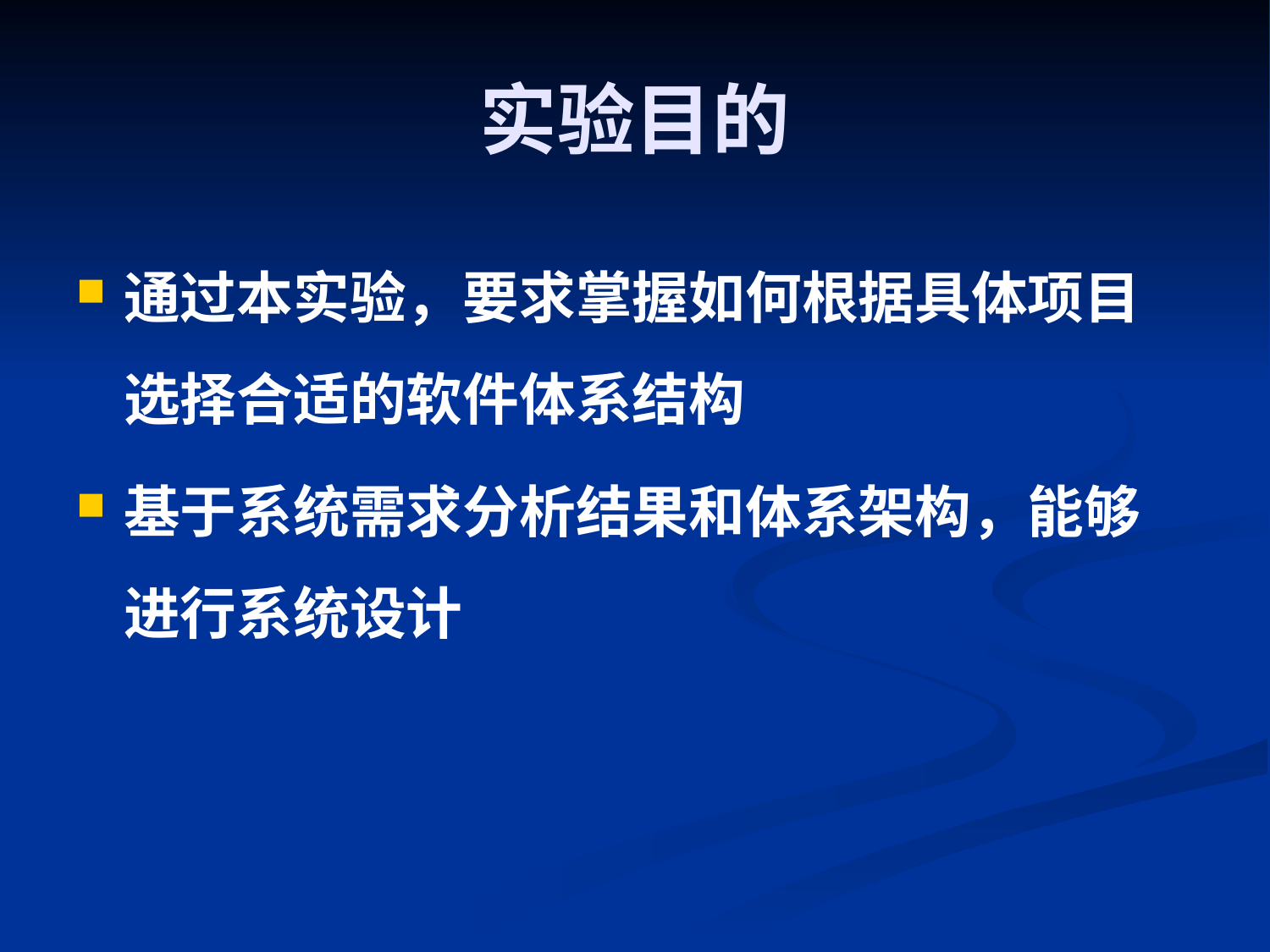

# 实验目的
通过本实验，要求掌握如何根据具体项目选择合适的软件体系结构
基于系统需求分析结果和体系架构，能够进行系统设计